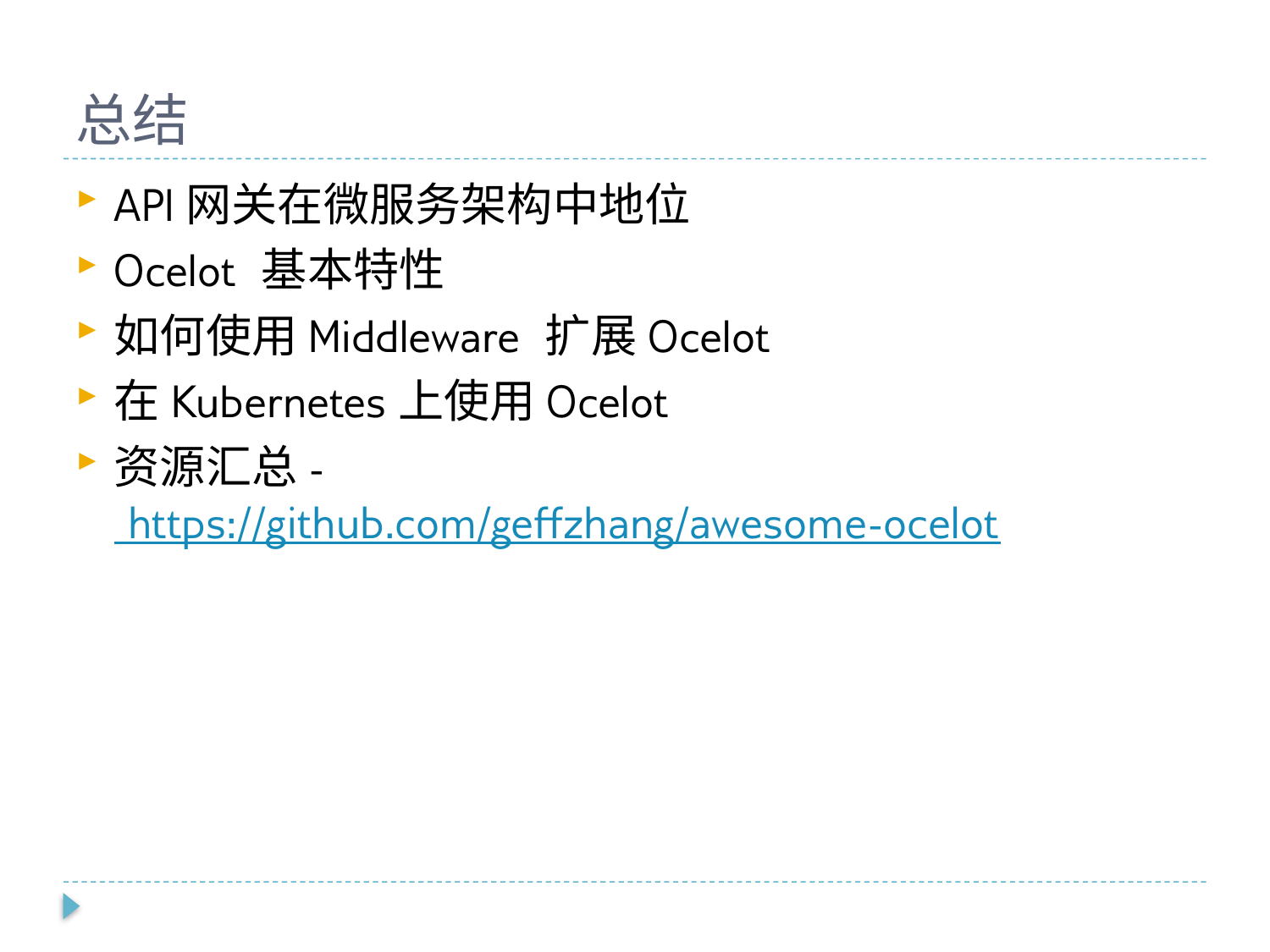

# 总结
API网关在微服务架构中地位
Ocelot 基本特性
如何使用Middleware 扩展Ocelot
在Kubernetes上使用Ocelot
资源汇总- https://github.com/geffzhang/awesome-ocelot